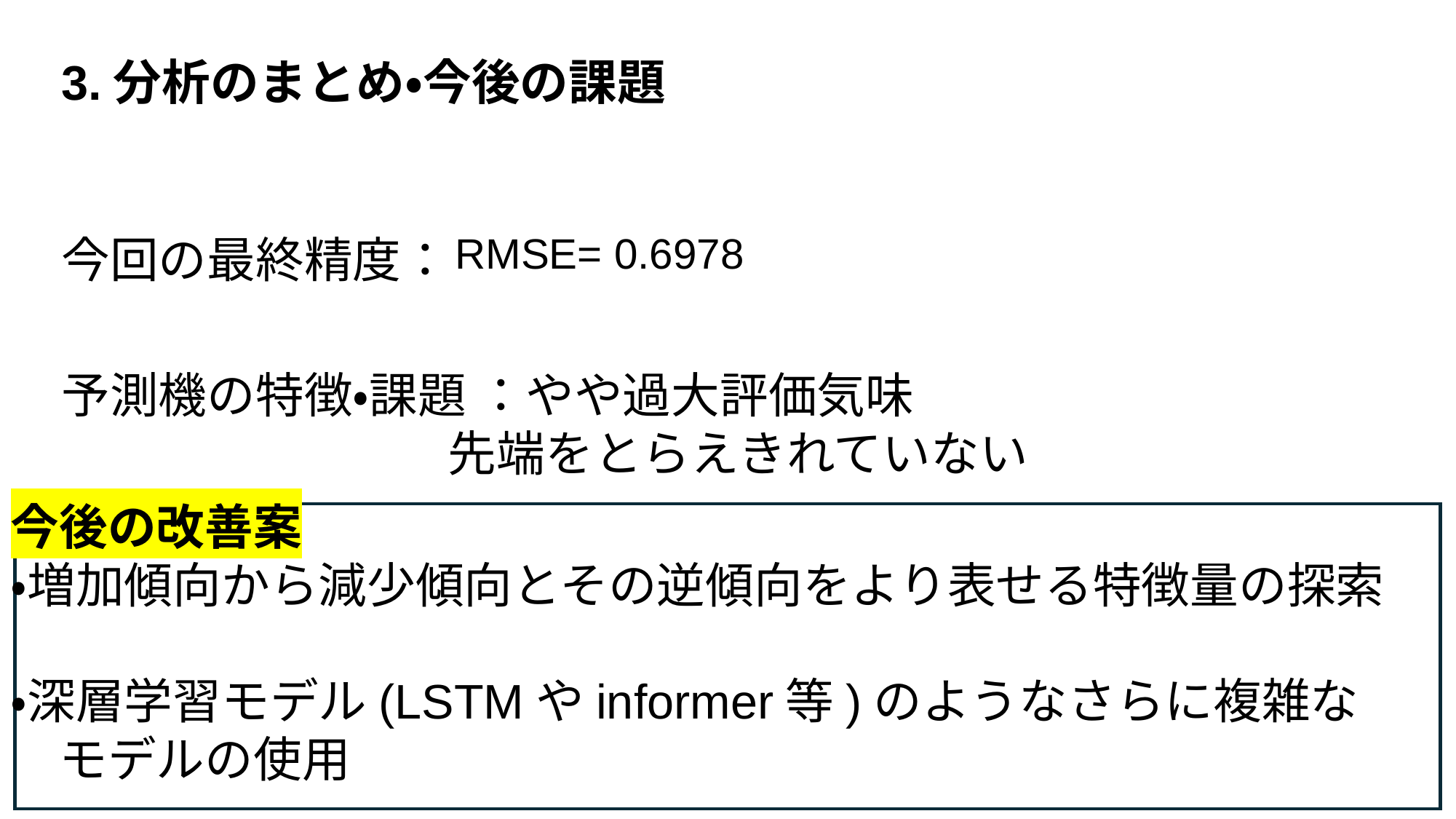

3.分析のまとめ・今後の課題
今回の最終精度：
RMSE= 0.6978
予測機の特徴・課題 ：やや過大評価気味
                             	　 先端をとらえきれていない
今後の改善案
・増加傾向から減少傾向とその逆傾向をより表せる特徴量の探索

・深層学習モデル(LSTMやinformer等)のようなさらに複雑な
　モデルの使用